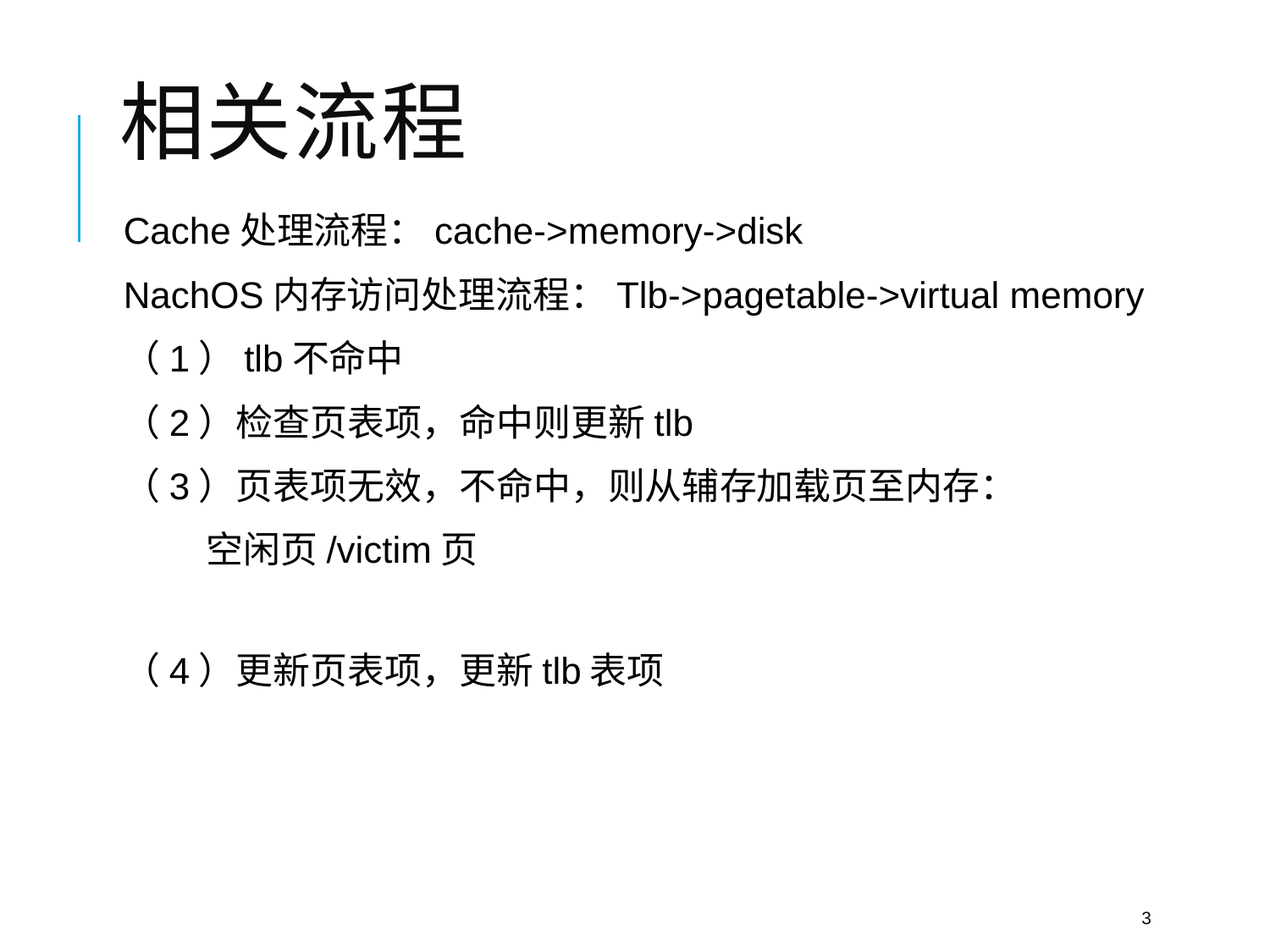

# 相关流程
Cache处理流程：cache->memory->disk
NachOS内存访问处理流程：Tlb->pagetable->virtual memory
（1）tlb不命中
（2）检查页表项，命中则更新tlb
（3）页表项无效，不命中，则从辅存加载页至内存：
         空闲页/victim页

（4）更新页表项，更新tlb表项

3